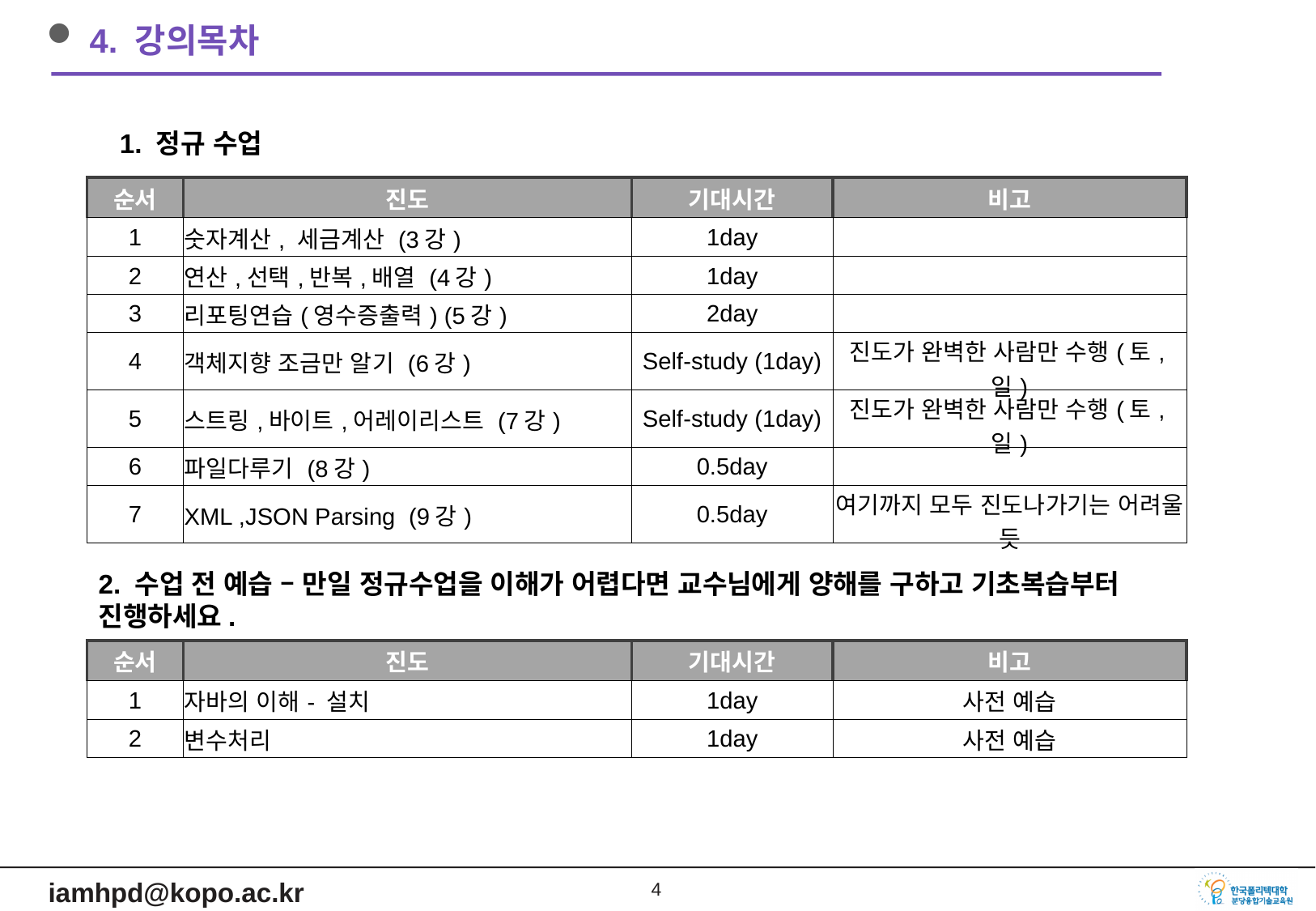

4. 강의목차
1. 정규 수업
| 순서 | 진도 | 기대시간 | 비고 |
| --- | --- | --- | --- |
| 1 | 숫자계산, 세금계산 (3강) | 1day |  |
| 2 | 연산,선택,반복,배열 (4강) | 1day |  |
| 3 | 리포팅연습(영수증출력) (5강) | 2day |  |
| 4 | 객체지향 조금만 알기 (6강) | Self-study (1day) | 진도가 완벽한 사람만 수행(토,일) |
| 5 | 스트링,바이트,어레이리스트 (7강) | Self-study (1day) | 진도가 완벽한 사람만 수행(토,일) |
| 6 | 파일다루기 (8강) | 0.5day |  |
| 7 | XML ,JSON Parsing (9강) | 0.5day | 여기까지 모두 진도나가기는 어려울 듯 |
2. 수업 전 예습 – 만일 정규수업을 이해가 어렵다면 교수님에게 양해를 구하고 기초복습부터 진행하세요.
| 순서 | 진도 | 기대시간 | 비고 |
| --- | --- | --- | --- |
| 1 | 자바의 이해- 설치 | 1day | 사전 예습 |
| 2 | 변수처리 | 1day | 사전 예습 |
4